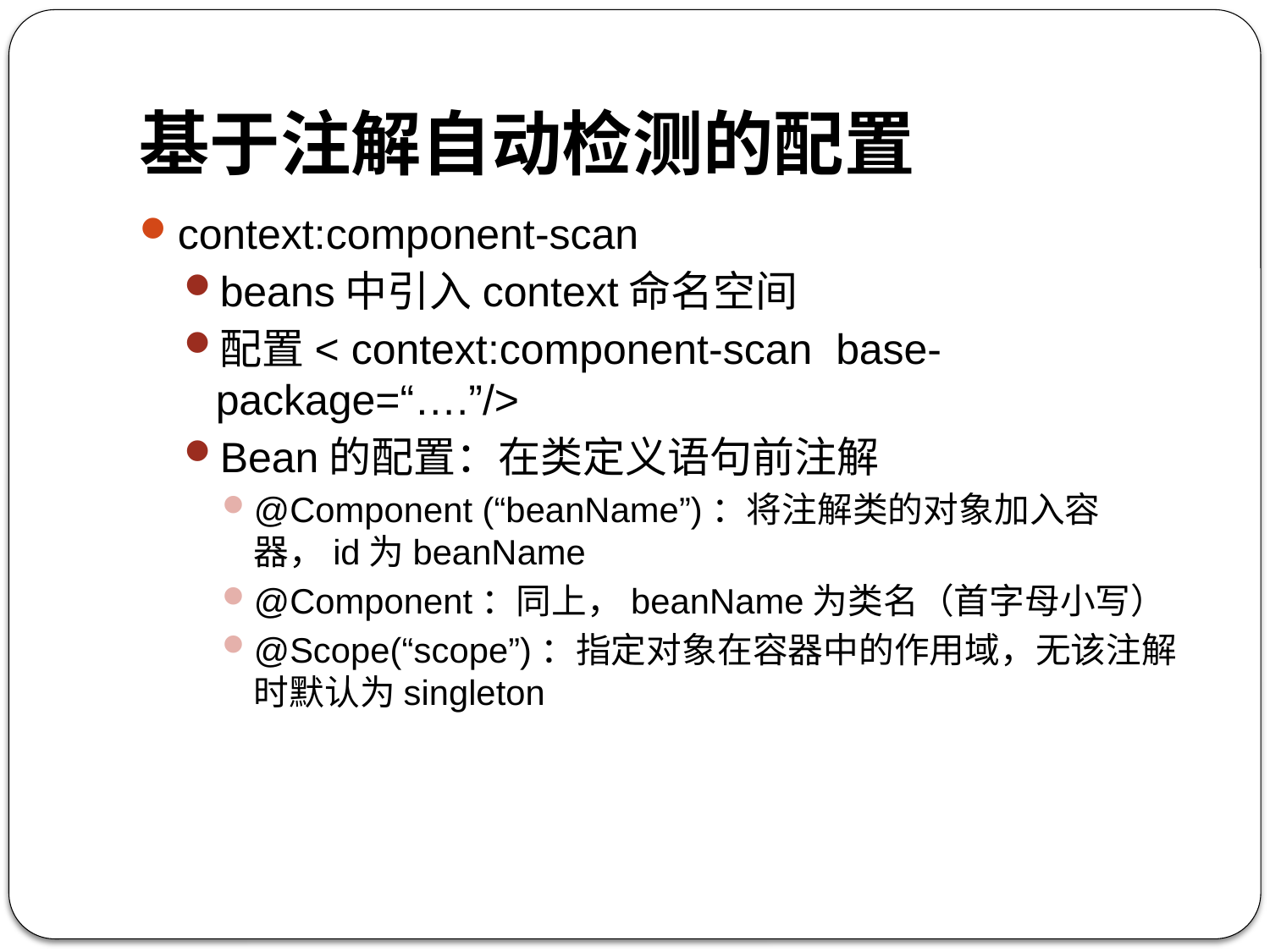

# 基于注解自动检测的配置
context:component-scan
beans中引入context命名空间
配置< context:component-scan  base-package=“….”/>
Bean的配置：在类定义语句前注解
@Component (“beanName”)：将注解类的对象加入容器，id为beanName
@Component：同上，beanName为类名（首字母小写）
@Scope(“scope”)：指定对象在容器中的作用域，无该注解时默认为singleton